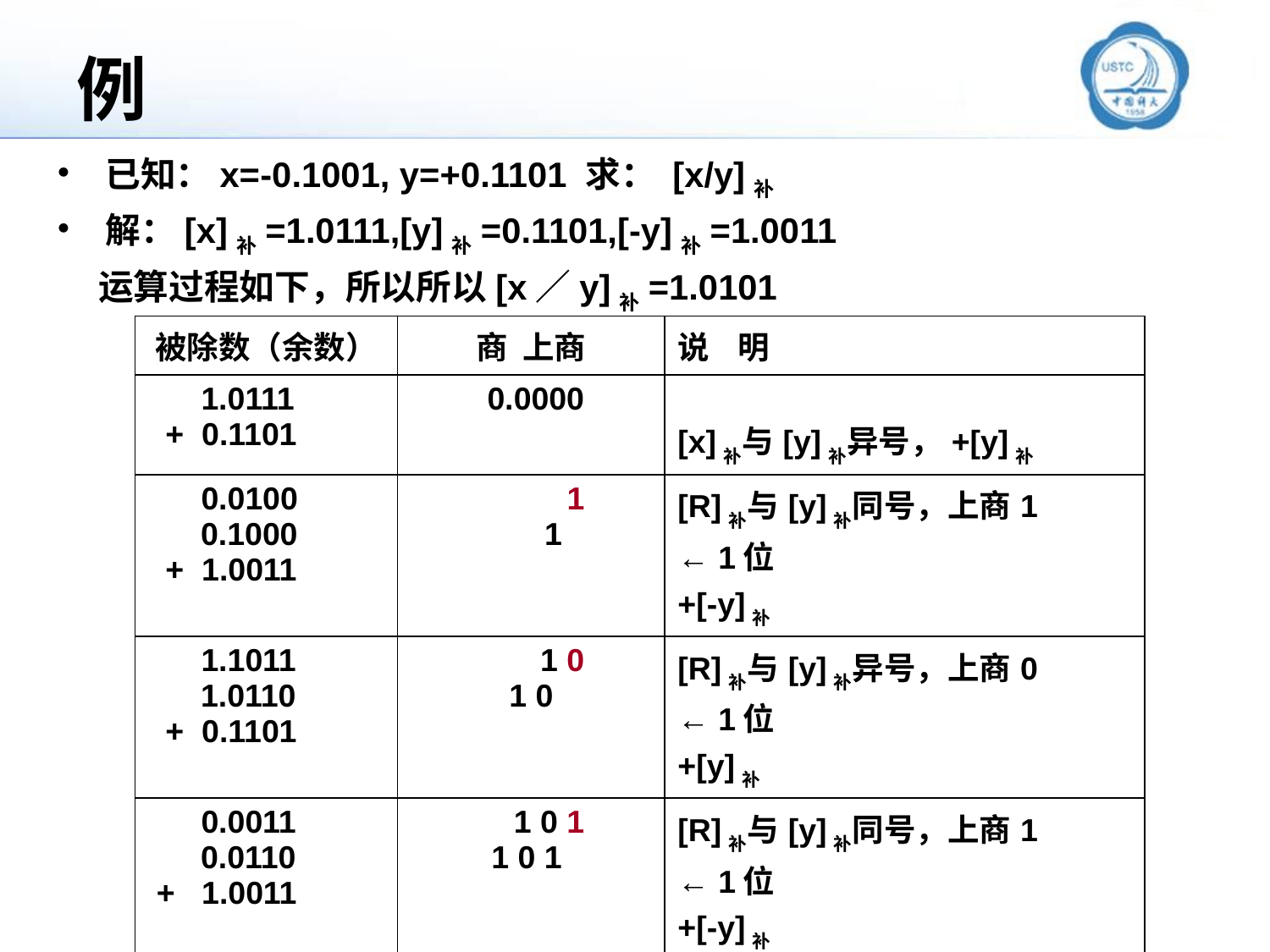

# 例
已知：x=-0.1001, y=+0.1101 求： [x/y]补
解：[x]补=1.0111,[y]补=0.1101,[-y]补=1.0011
    运算过程如下，所以所以[x／y]补=1.0101
| 被除数（余数） | 商  上商 | 说    明 |
| --- | --- | --- |
| 1.0111 +  0.1101 | 0.0000 | [x]补与[y]补异号，+[y]补 |
| 0.0100    0.1000 +  1.0011 | 1      1 | [R]补与[y]补同号，上商1 ← 1位 +[-y]补 |
| 1.1011    1.0110 +  0.1101 | 1 0 1 0 | [R]补与[y]补异号，上商0 ← 1位 +[y]补 |
| 0.0011    0.0110 +  1.0011 | 1 0 1 1 0 1 | [R]补与[y]补同号，上商1 ← 1位 +[-y]补 |
| 1.1001    1.0010 | 1 0 1 0 1 0 1 0 1 | [R]补与[y]补异号，上商0 ← 1位,末位商恒置“1” |